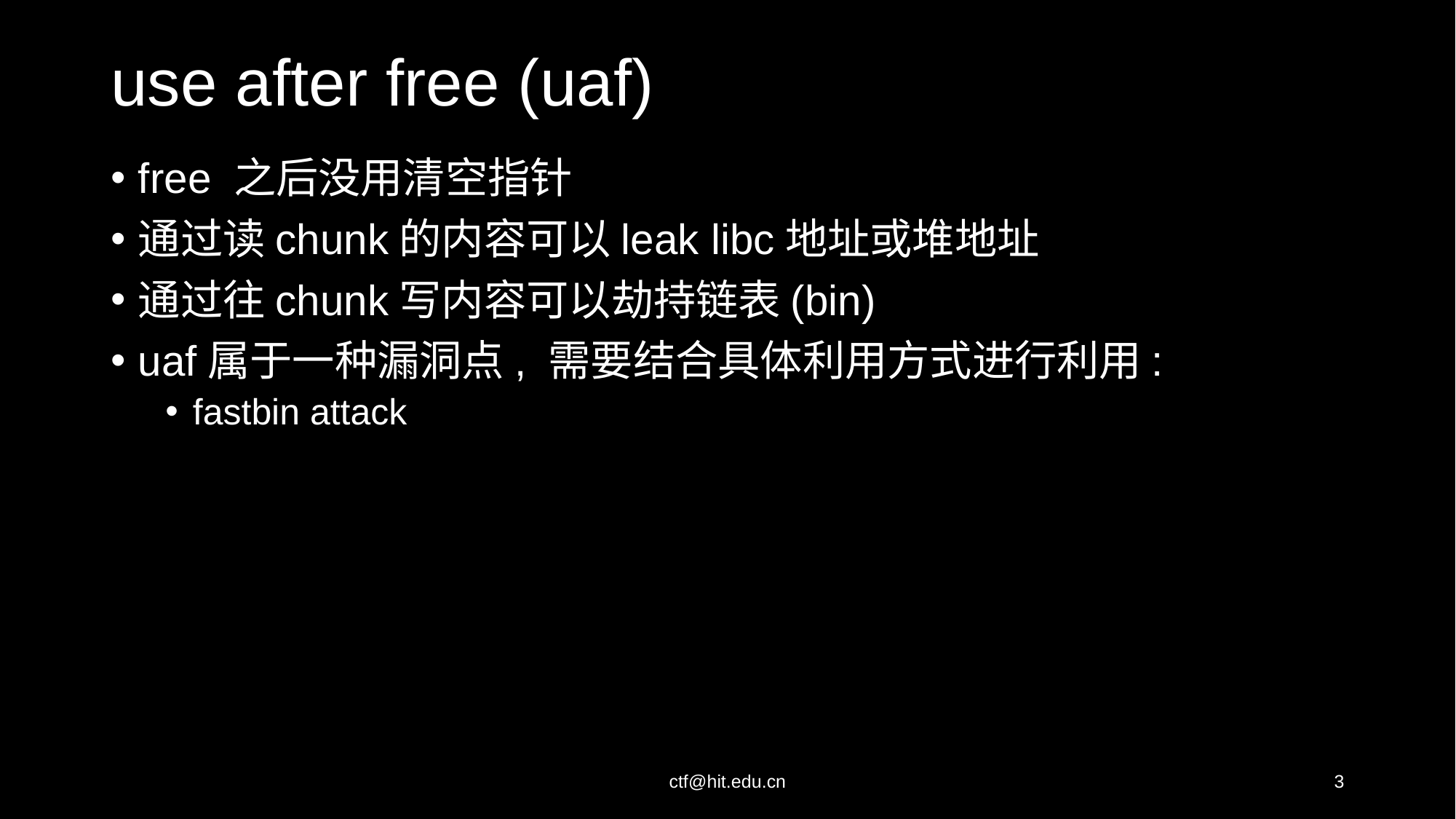

# use after free (uaf)
free 之后没用清空指针
通过读chunk的内容可以leak libc地址或堆地址
通过往chunk写内容可以劫持链表(bin)
uaf属于一种漏洞点, 需要结合具体利用方式进行利用:
fastbin attack

ctf@hit.edu.cn
3